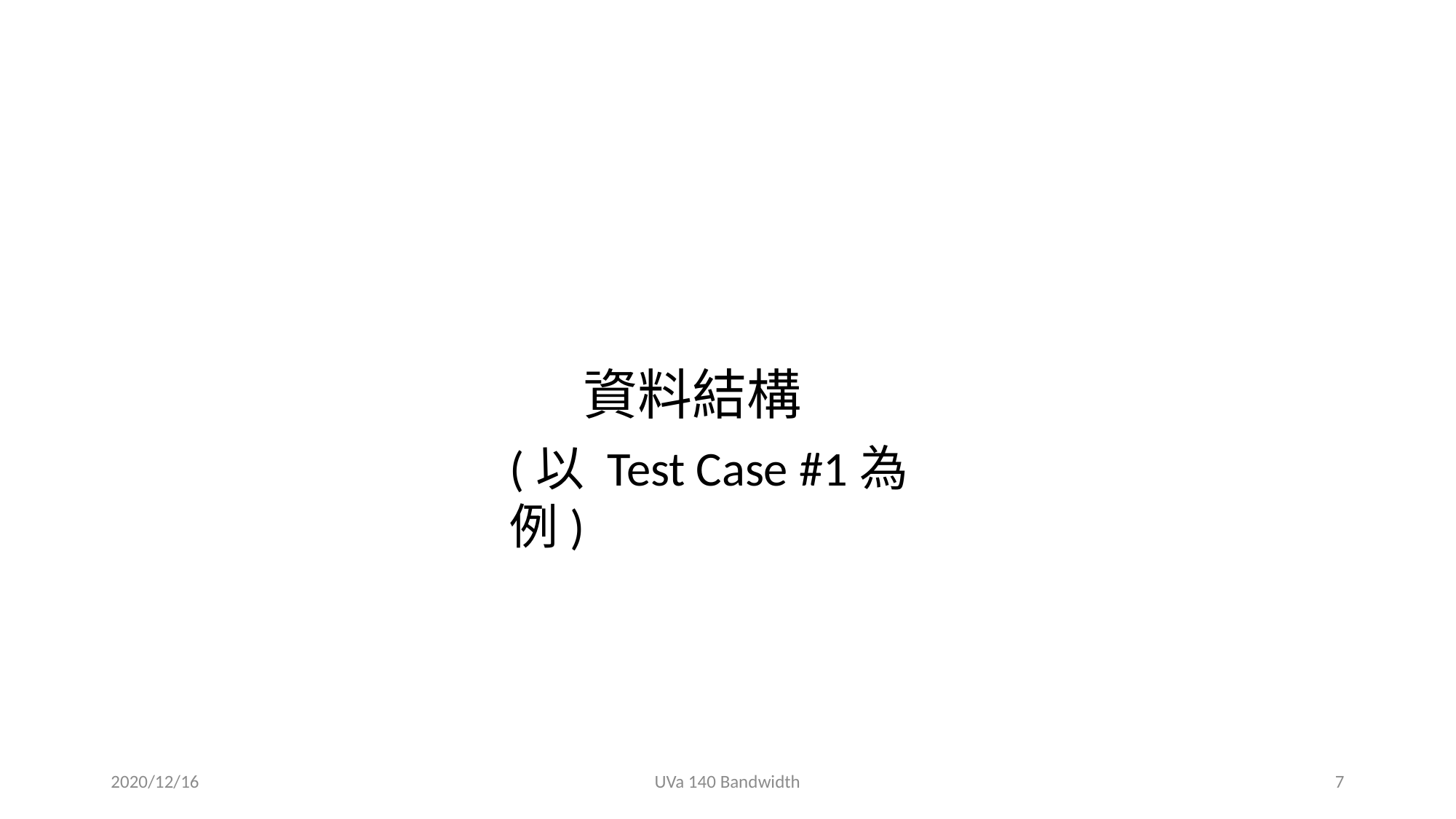

資料結構
(以 Test Case #1為例)
2020/12/16
UVa 140 Bandwidth
7